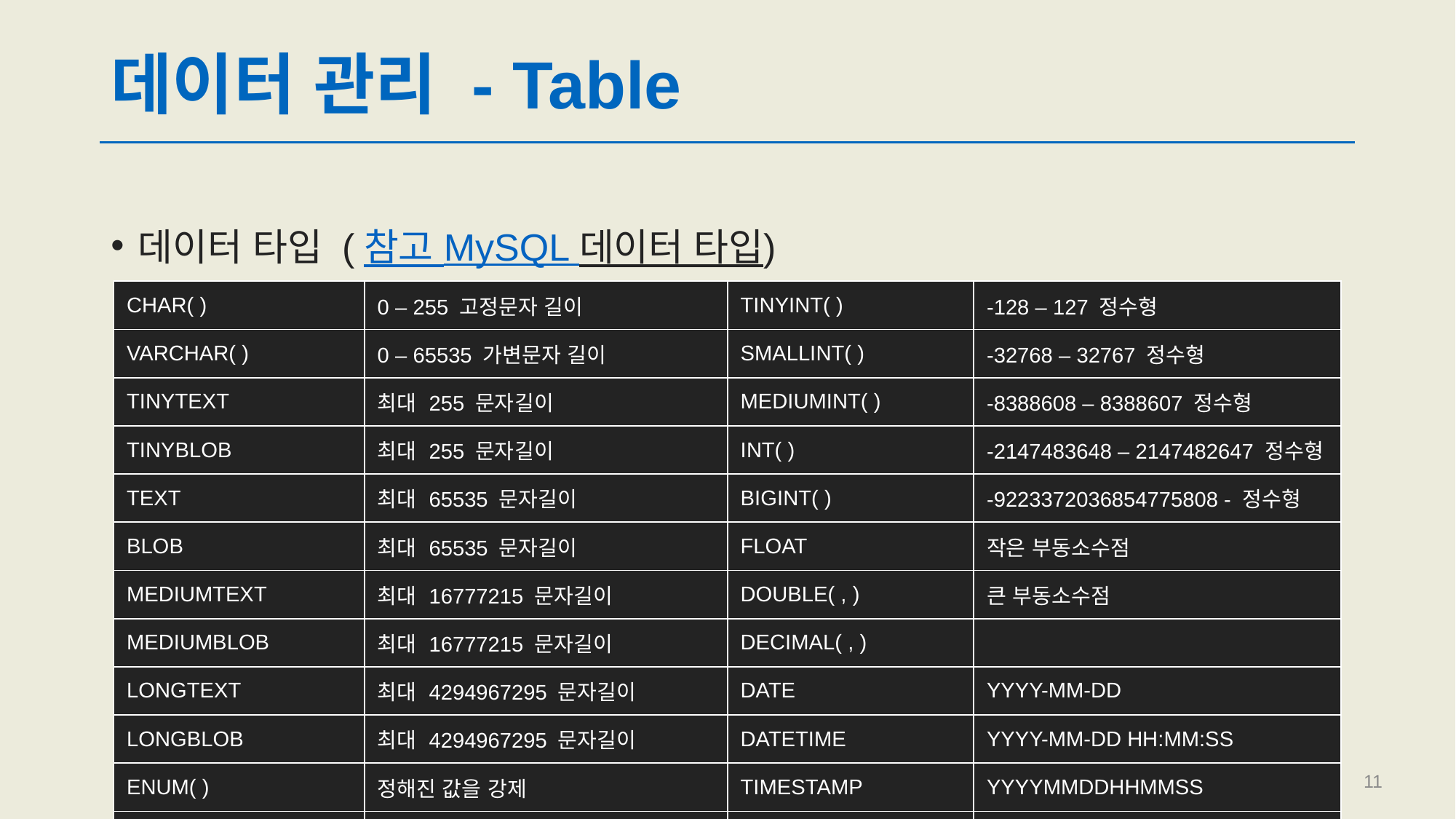

# 데이터 관리 - Table
데이터 타입 (참고 MySQL 데이터 타입)
| CHAR( ) | 0 – 255 고정문자 길이 | TINYINT( ) | -128 – 127 정수형 |
| --- | --- | --- | --- |
| VARCHAR( ) | 0 – 65535 가변문자 길이 | SMALLINT( ) | -32768 – 32767 정수형 |
| TINYTEXT | 최대 255 문자길이 | MEDIUMINT( ) | -8388608 – 8388607 정수형 |
| TINYBLOB | 최대 255 문자길이 | INT( ) | -2147483648 – 2147482647 정수형 |
| TEXT | 최대 65535 문자길이 | BIGINT( ) | -9223372036854775808 - 정수형 |
| BLOB | 최대 65535 문자길이 | FLOAT | 작은 부동소수점 |
| MEDIUMTEXT | 최대 16777215 문자길이 | DOUBLE( , ) | 큰 부동소수점 |
| MEDIUMBLOB | 최대 16777215 문자길이 | DECIMAL( , ) |  |
| LONGTEXT | 최대 4294967295 문자길이 | DATE | YYYY-MM-DD |
| LONGBLOB | 최대 4294967295 문자길이 | DATETIME | YYYY-MM-DD HH:MM:SS |
| ENUM( ) | 정해진 값을 강제 | TIMESTAMP | YYYYMMDDHHMMSS |
| SET |  | TIME | HH:MM:SS |
11